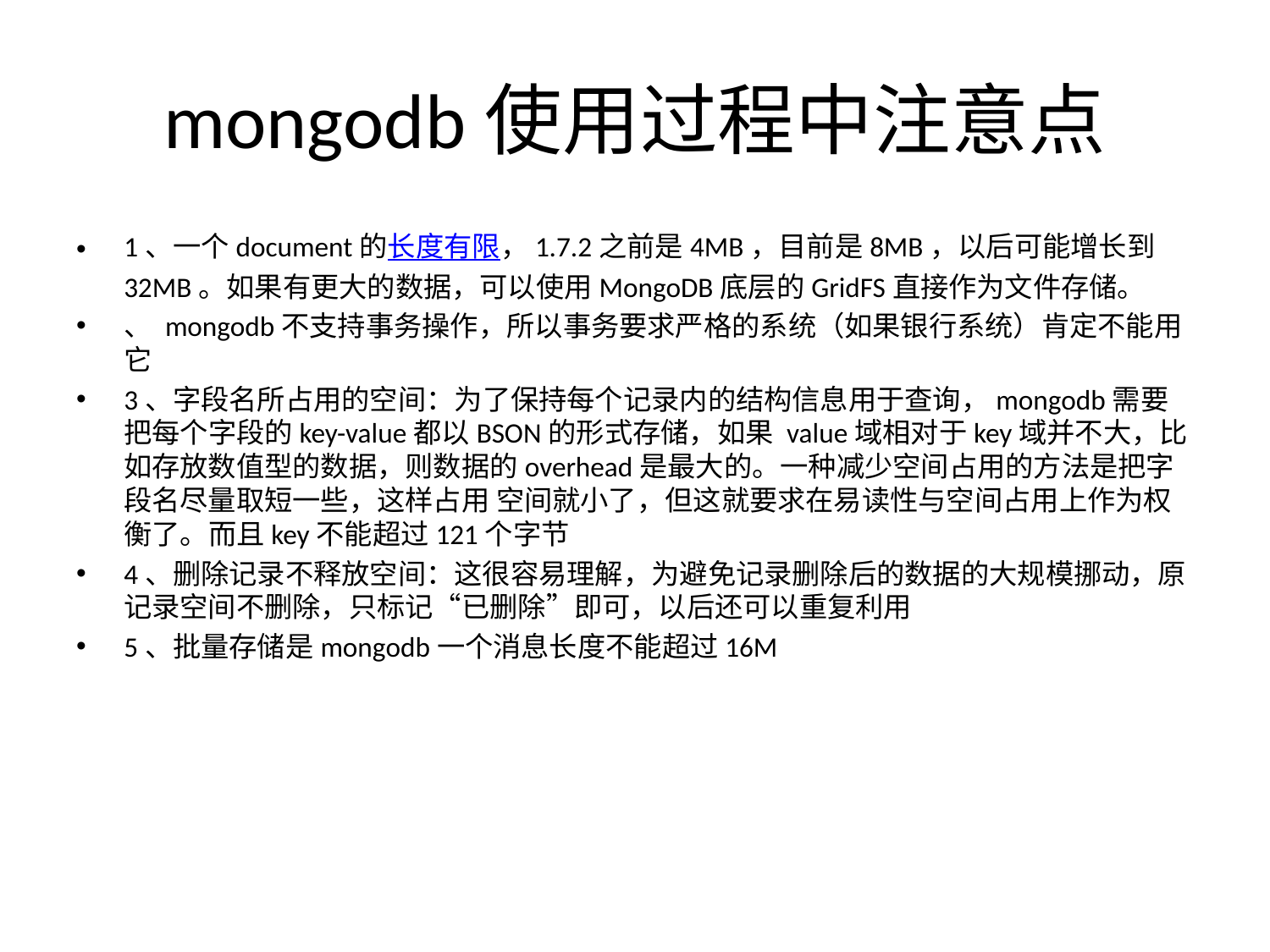

# mongodb使用过程中注意点
1、一个document的长度有限，1.7.2之前是4MB，目前是8MB，以后可能增长到32MB。如果有更大的数据，可以使用MongoDB底层的GridFS直接作为文件存储。
、 mongodb不支持事务操作，所以事务要求严格的系统（如果银行系统）肯定不能用它
3、字段名所占用的空间：为了保持每个记录内的结构信息用于查询，mongodb需要把每个字段的key-value都以BSON的形式存储，如果 value域相对于key域并不大，比如存放数值型的数据，则数据的overhead是最大的。一种减少空间占用的方法是把字段名尽量取短一些，这样占用 空间就小了，但这就要求在易读性与空间占用上作为权衡了。而且key不能超过121个字节
4、删除记录不释放空间：这很容易理解，为避免记录删除后的数据的大规模挪动，原记录空间不删除，只标记“已删除”即可，以后还可以重复利用
5、批量存储是mongodb一个消息长度不能超过16M